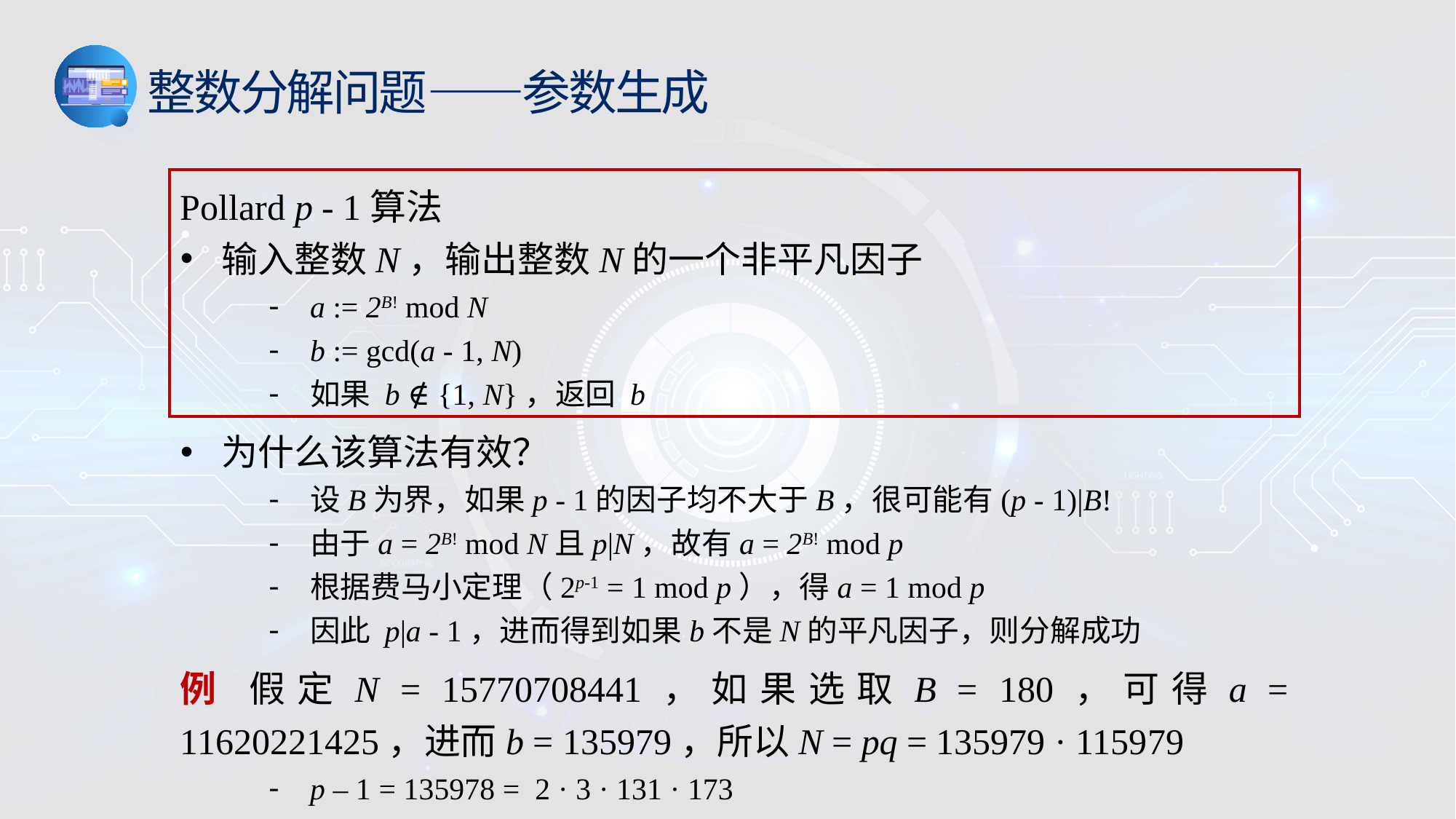

整数分解问题——参数生成

Pollard p - 1算法
输入整数N，输出整数N的一个非平凡因子
a := 2B! mod N
b := gcd(a - 1, N)
如果 b ∉ {1, N}，返回 b
为什么该算法有效？
设B为界，如果p - 1的因子均不大于B，很可能有(p - 1)|B!
由于a = 2B! mod N且p|N，故有a = 2B! mod p
根据费马小定理（2p-1 = 1 mod p），得a = 1 mod p
因此 p|a - 1，进而得到如果b不是N的平凡因子，则分解成功
例 假定N = 15770708441，如果选取B = 180，可得a = 11620221425，进而b = 135979，所以N = pq = 135979 · 115979
p – 1 = 135978 =  2 · 3 · 131 · 173